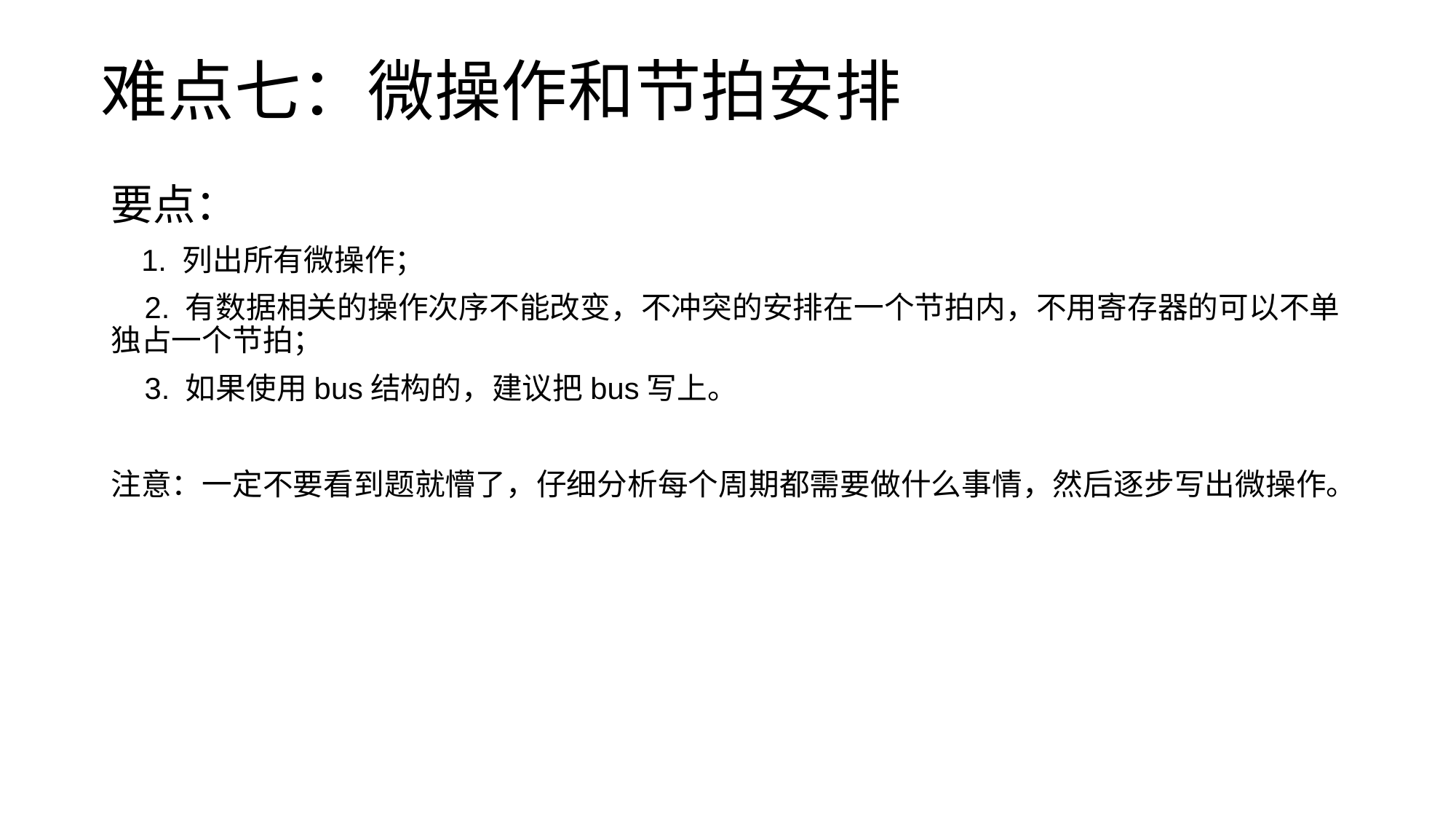

# 难点七：微操作和节拍安排
要点：
    1. 列出所有微操作；
    2. 有数据相关的操作次序不能改变，不冲突的安排在一个节拍内，不用寄存器的可以不单独占一个节拍；
    3. 如果使用bus结构的，建议把bus写上。

注意：一定不要看到题就懵了，仔细分析每个周期都需要做什么事情，然后逐步写出微操作。